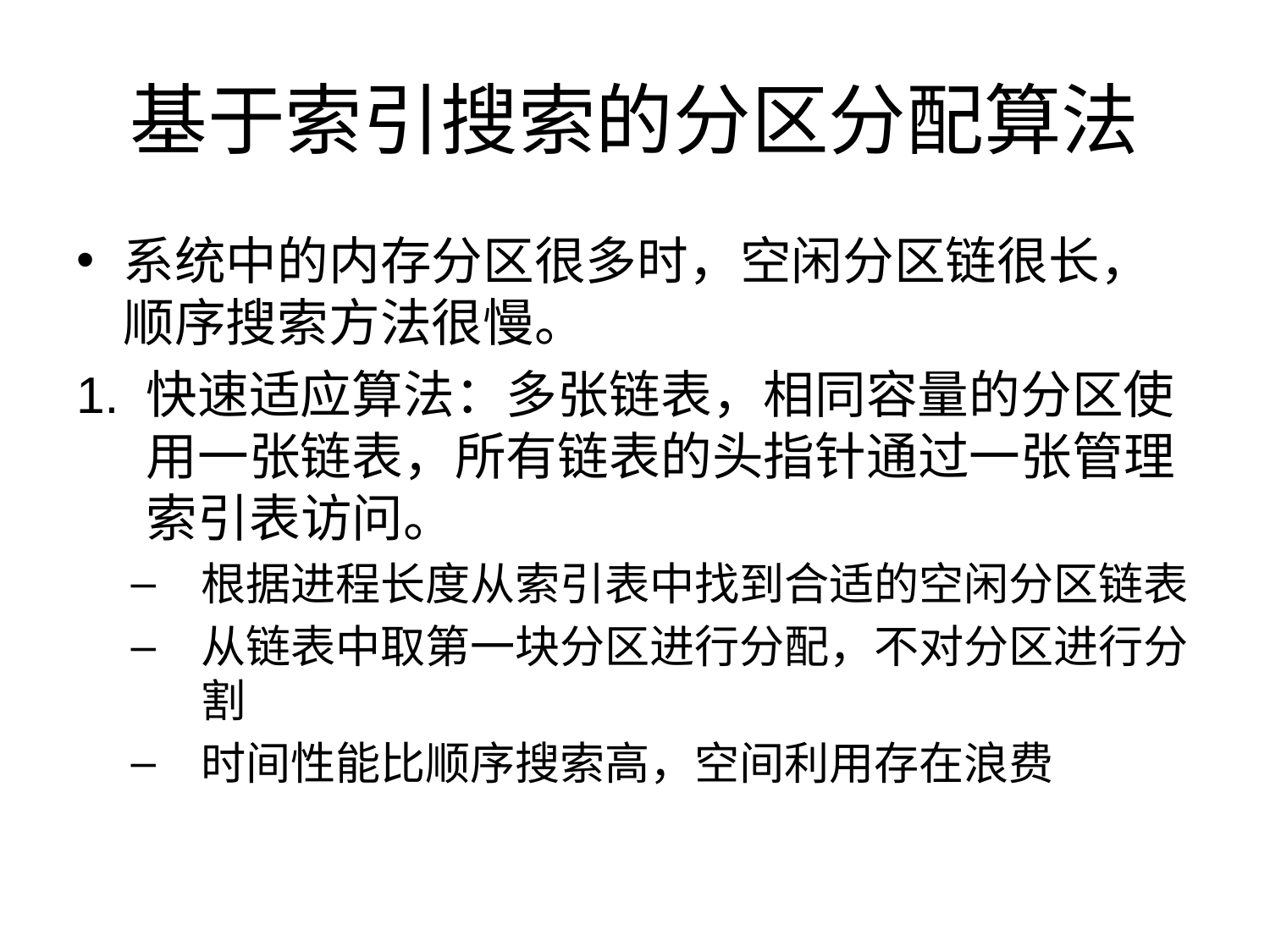

# 基于索引搜索的分区分配算法
系统中的内存分区很多时，空闲分区链很长，顺序搜索方法很慢。
快速适应算法：多张链表，相同容量的分区使用一张链表，所有链表的头指针通过一张管理索引表访问。
根据进程长度从索引表中找到合适的空闲分区链表
从链表中取第一块分区进行分配，不对分区进行分割
时间性能比顺序搜索高，空间利用存在浪费